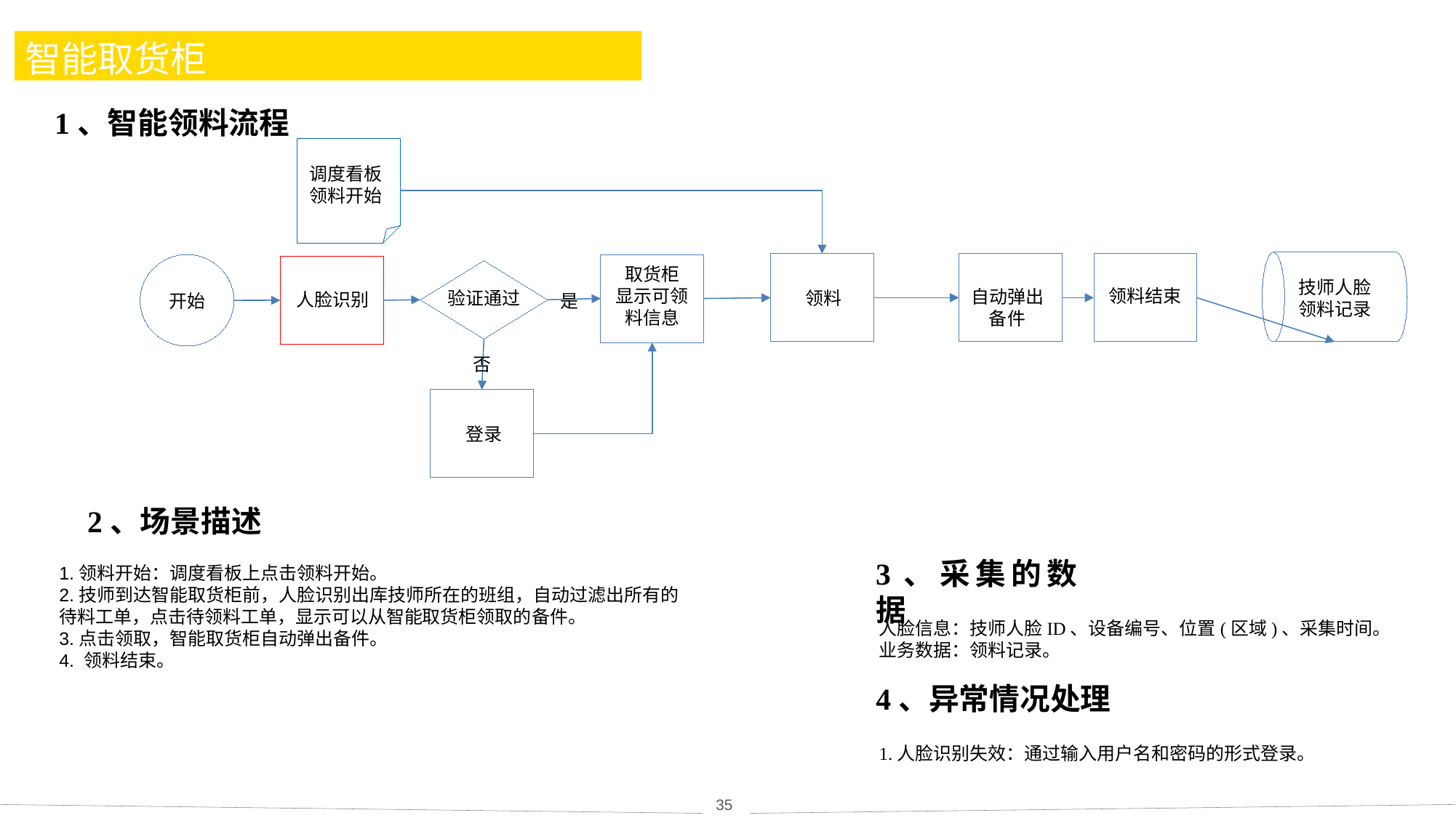

# 智能取货柜
1、智能领料流程

调度看板
领料开始

技师人脸
领料记录

领料

自动弹出
备件

领料结束

开始

取货柜
显示可领
料信息

人脸识别

验证通过
是
否

登录
2、场景描述
3、采集的数据
1.领料开始：调度看板上点击领料开始。
2.技师到达智能取货柜前，人脸识别出库技师所在的班组，自动过滤出所有的待料工单，点击待领料工单，显示可以从智能取货柜领取的备件。
3.点击领取，智能取货柜自动弹出备件。
4. 领料结束。
人脸信息：技师人脸ID、设备编号、位置(区域)、采集时间。
业务数据：领料记录。
4、异常情况处理
1.人脸识别失效：通过输入用户名和密码的形式登录。